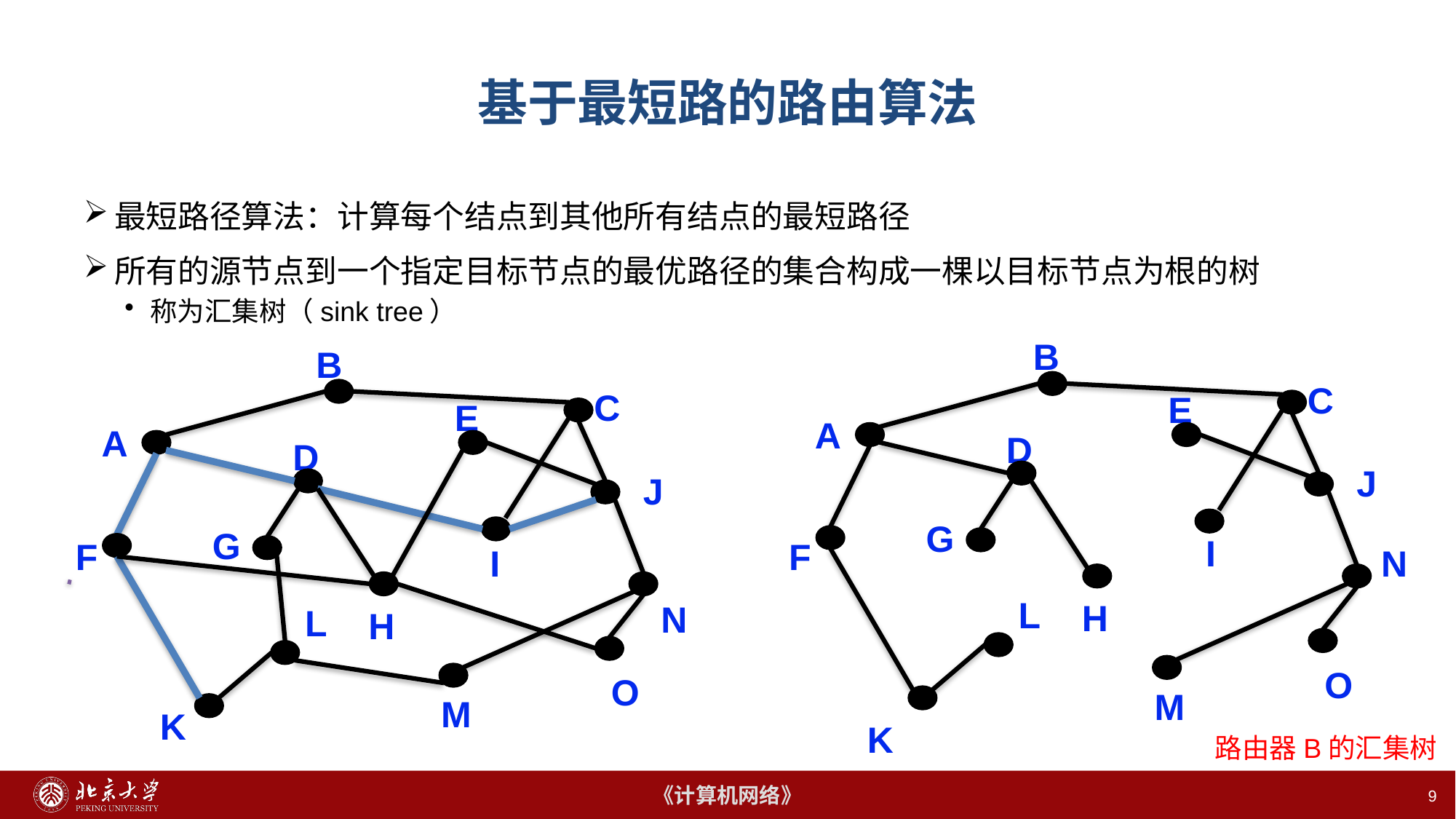

# 基于最短路的路由算法
最短路径算法：计算每个结点到其他所有结点的最短路径
所有的源节点到一个指定目标节点的最优路径的集合构成一棵以目标节点为根的树
称为汇集树（sink tree）
B
B
C

C

E
E

A
A
D

D

J

J

G

G

I

F

F

N
I

L
H
N
L
H

O

O
M
M

K
K
路由器B的汇集树
9